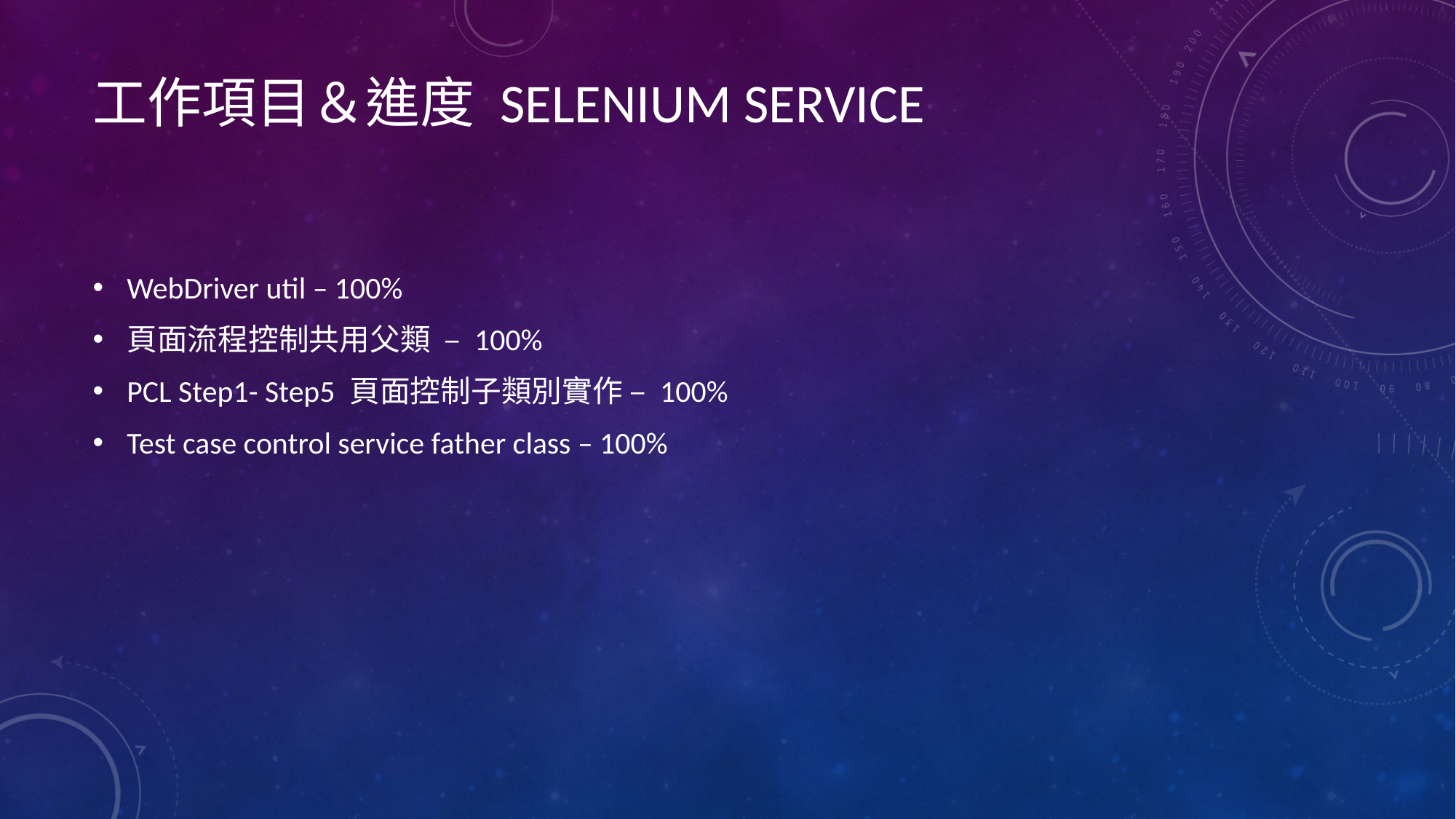

# 工作項目＆進度 selenium service
WebDriver util – 100%
頁面流程控制共用父類  – 100%
PCL Step1- Step5 頁面控制子類別實作 – 100%
Test case control service father class – 100%